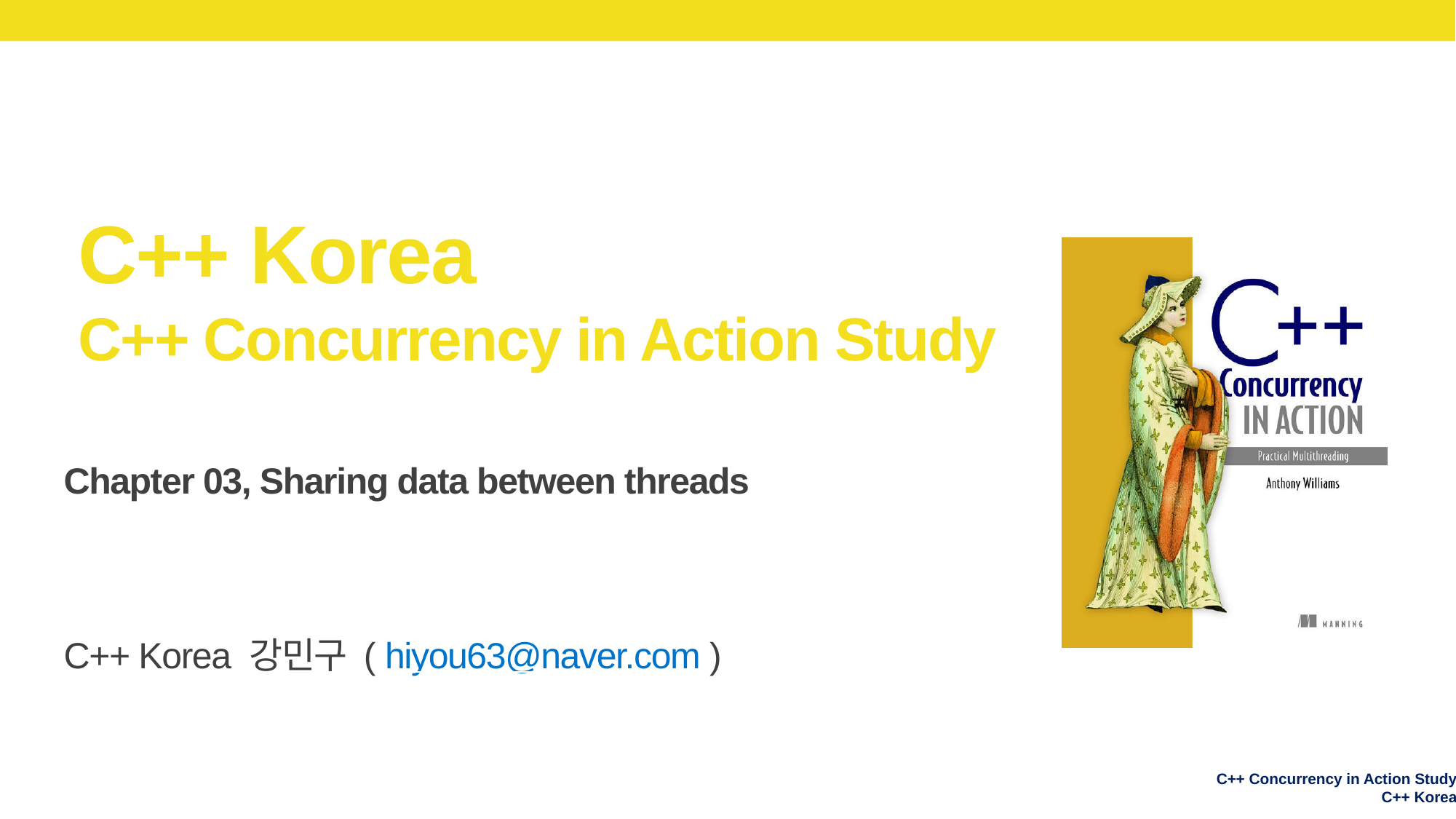

C++ Korea
C++ Concurrency in Action Study
Chapter 03, Sharing data between threads

C++ Korea 강민구 ( hiyou63@naver.com )